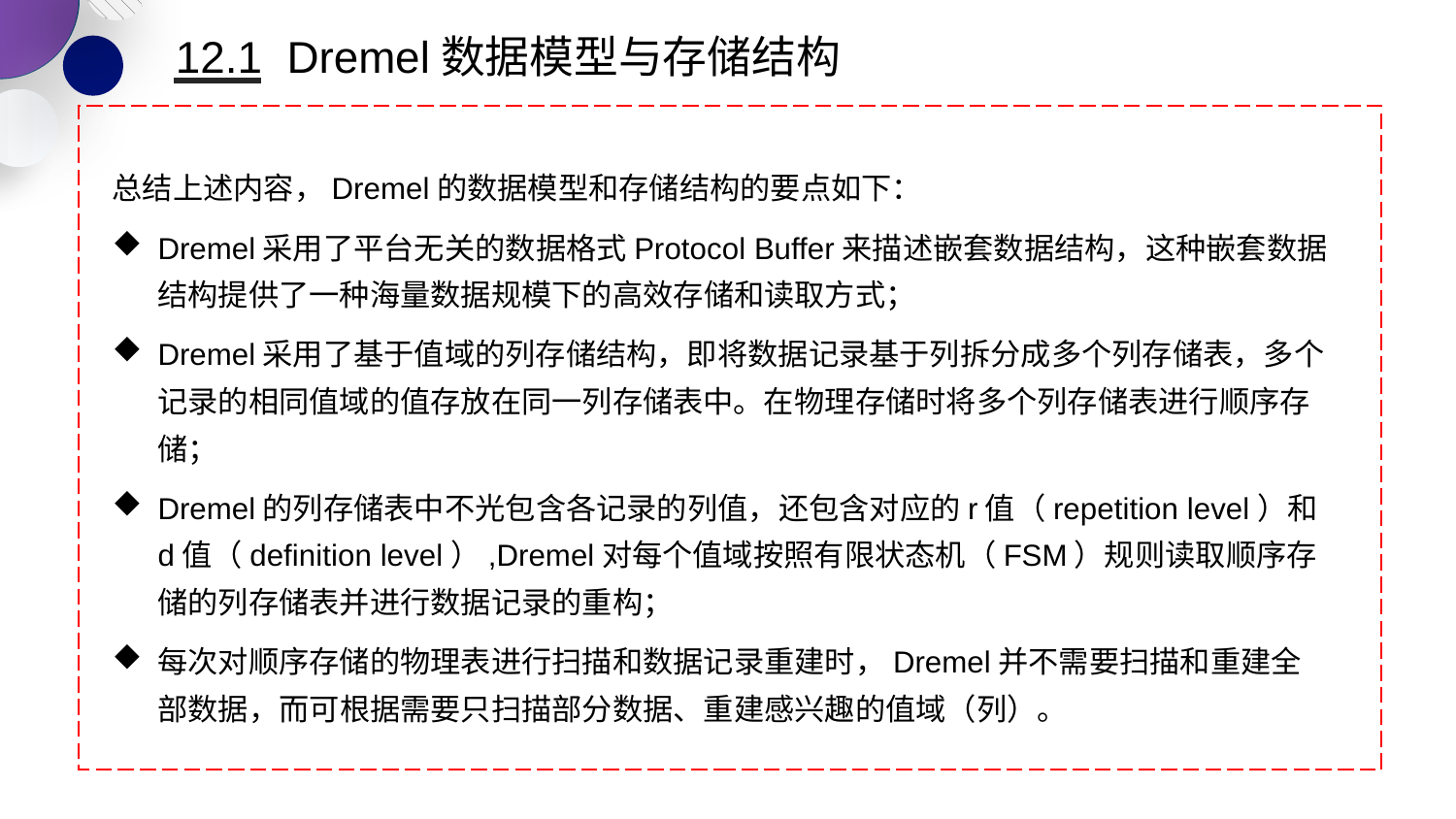

12.1  Dremel数据模型与存储结构

总结上述内容，Dremel的数据模型和存储结构的要点如下：
Dremel采用了平台无关的数据格式Protocol Buffer来描述嵌套数据结构，这种嵌套数据结构提供了一种海量数据规模下的高效存储和读取方式；
Dremel采用了基于值域的列存储结构，即将数据记录基于列拆分成多个列存储表，多个记录的相同值域的值存放在同一列存储表中。在物理存储时将多个列存储表进行顺序存储；
Dremel的列存储表中不光包含各记录的列值，还包含对应的r值（repetition level）和d值（definition level）,Dremel对每个值域按照有限状态机（FSM）规则读取顺序存储的列存储表并进行数据记录的重构；
每次对顺序存储的物理表进行扫描和数据记录重建时，Dremel并不需要扫描和重建全部数据，而可根据需要只扫描部分数据、重建感兴趣的值域（列）。